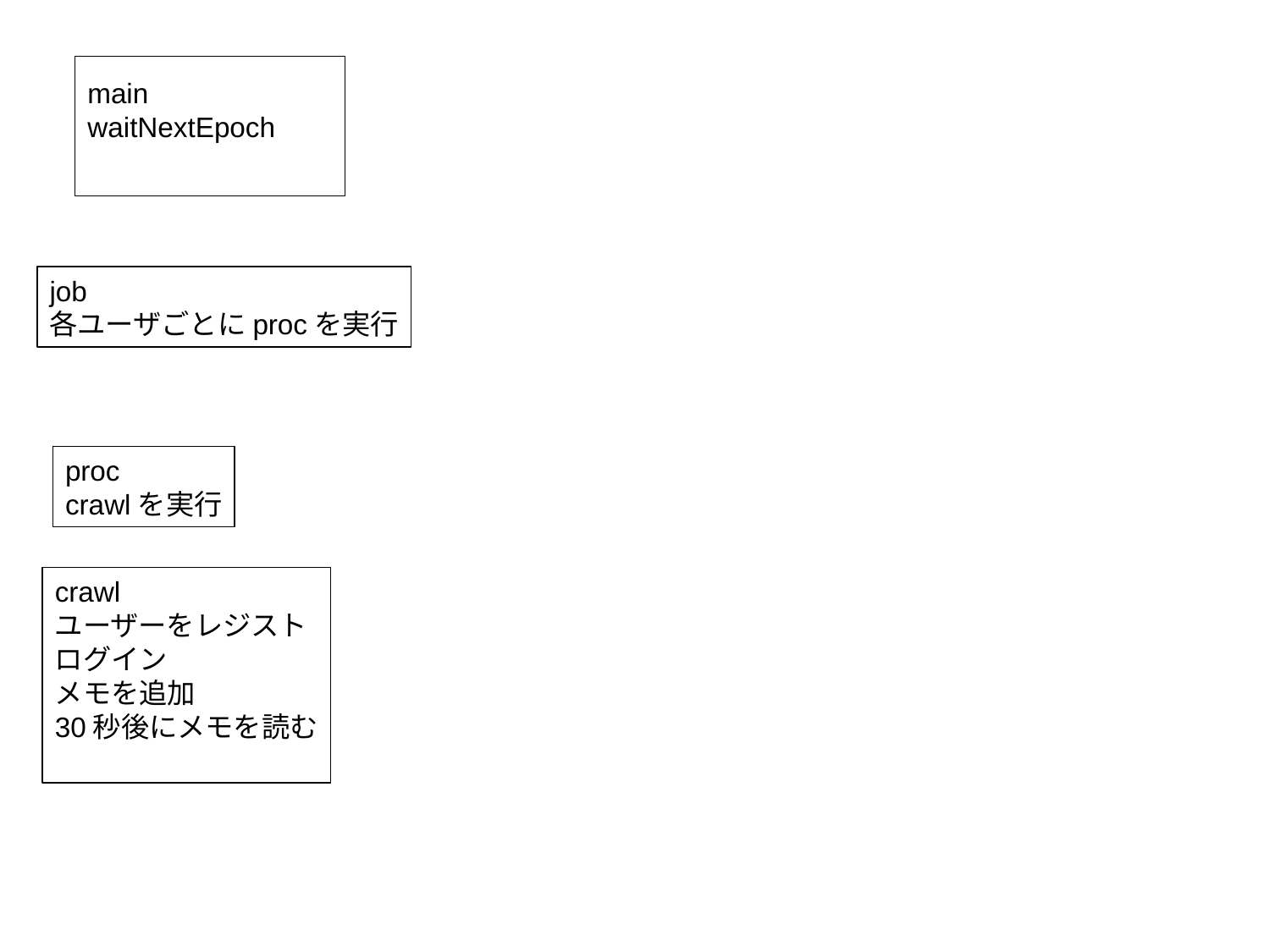

main
waitNextEpoch

job
各ユーザごとにprocを実行
proc
crawlを実行
crawl
ユーザーをレジスト
ログイン
メモを追加
30秒後にメモを読む